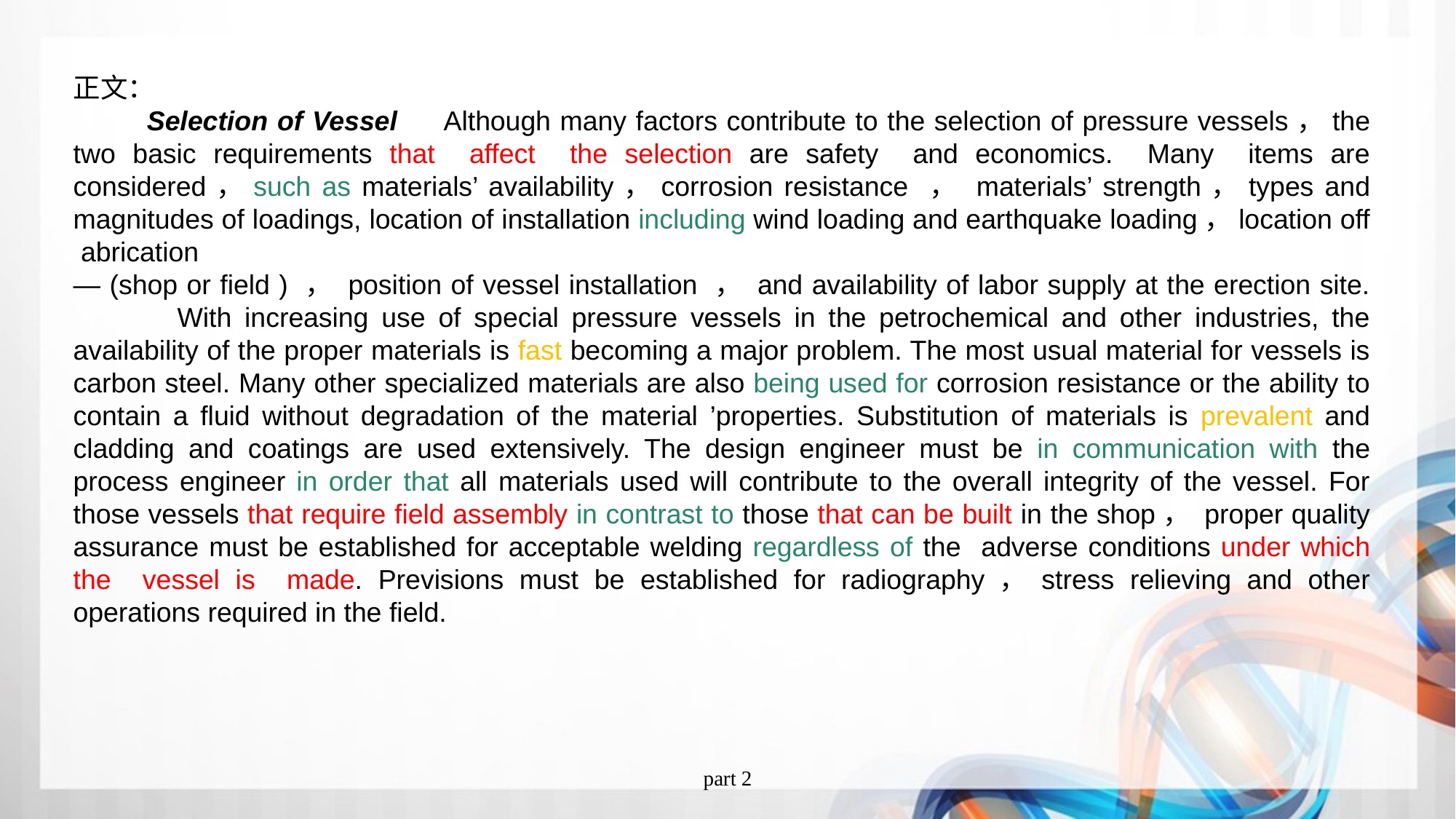

正文：
        Selection of Vessel     Although many factors contribute to the selection of pressure vessels，the two basic requirements that  affect  the selection are safety  and economics.  Many  items are considered，such as materials’ availability，corrosion resistance ， materials’ strength，types and magnitudes of loadings, location of installation including wind loading and earthquake loading，location off  abrication
— (shop or field ) ， position of vessel installation ， and availability of labor supply at the erection site.
        With increasing use of special pressure vessels in the petrochemical and other industries, the availability of the proper materials is fast becoming a major problem. The most usual material for vessels is carbon steel. Many other specialized materials are also being used for corrosion resistance or the ability to contain a fluid without degradation of the material ’properties. Substitution of materials is prevalent and cladding and coatings are used extensively. The design engineer must be in communication with the process engineer in order that all materials used will contribute to the overall integrity of the vessel. For those vessels that require field assembly in contrast to those that can be built in the shop， proper quality assurance must be established for acceptable welding regardless of the  adverse conditions under which the  vessel is  made. Previsions must be established for radiography，stress relieving and other operations required in the field.

part 2